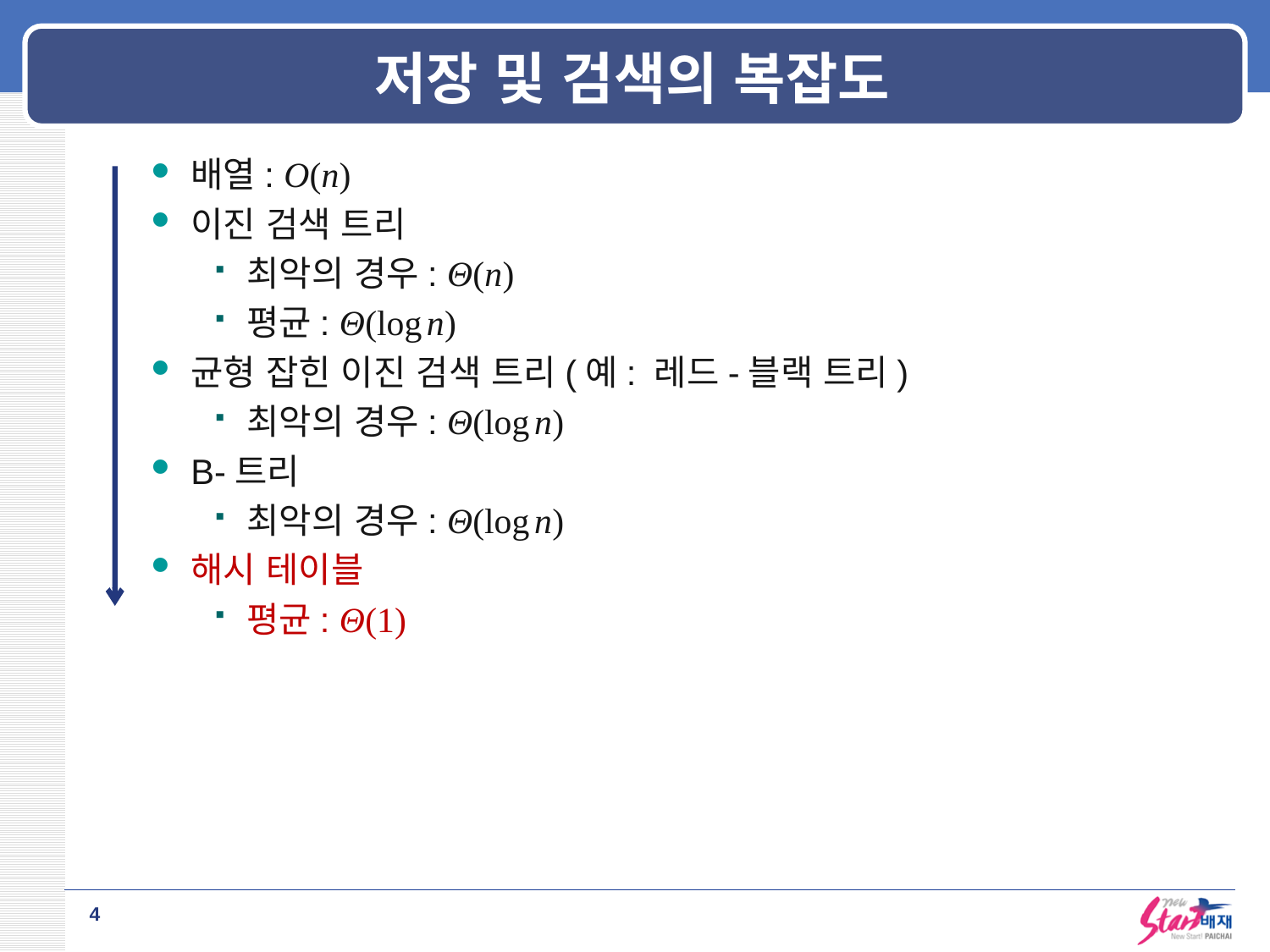

# 저장 및 검색의 복잡도
배열: O(n)
이진 검색 트리
최악의 경우: Θ(n)
평균: Θ(log n)
균형 잡힌 이진 검색 트리(예: 레드-블랙 트리)
최악의 경우: Θ(log n)
B-트리
최악의 경우: Θ(log n)
해시 테이블
평균: Θ(1)

4